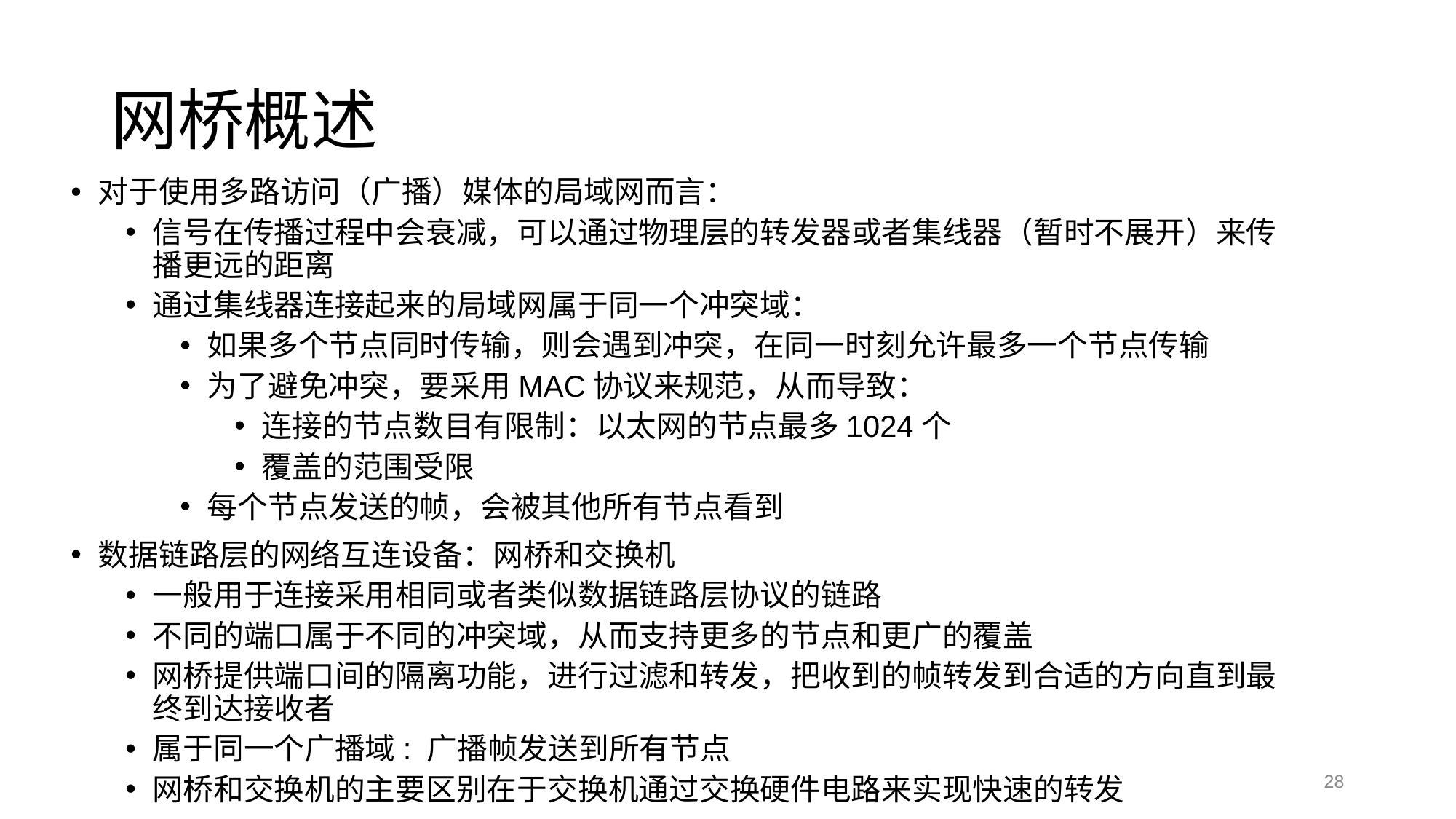

# 网桥概述
对于使用多路访问（广播）媒体的局域网而言：
信号在传播过程中会衰减，可以通过物理层的转发器或者集线器（暂时不展开）来传播更远的距离
通过集线器连接起来的局域网属于同一个冲突域：
如果多个节点同时传输，则会遇到冲突，在同一时刻允许最多一个节点传输
为了避免冲突，要采用MAC协议来规范，从而导致：
连接的节点数目有限制：以太网的节点最多1024个
覆盖的范围受限
每个节点发送的帧，会被其他所有节点看到
数据链路层的网络互连设备：网桥和交换机
一般用于连接采用相同或者类似数据链路层协议的链路
不同的端口属于不同的冲突域，从而支持更多的节点和更广的覆盖
网桥提供端口间的隔离功能，进行过滤和转发，把收到的帧转发到合适的方向直到最终到达接收者
属于同一个广播域: 广播帧发送到所有节点
网桥和交换机的主要区别在于交换机通过交换硬件电路来实现快速的转发

28